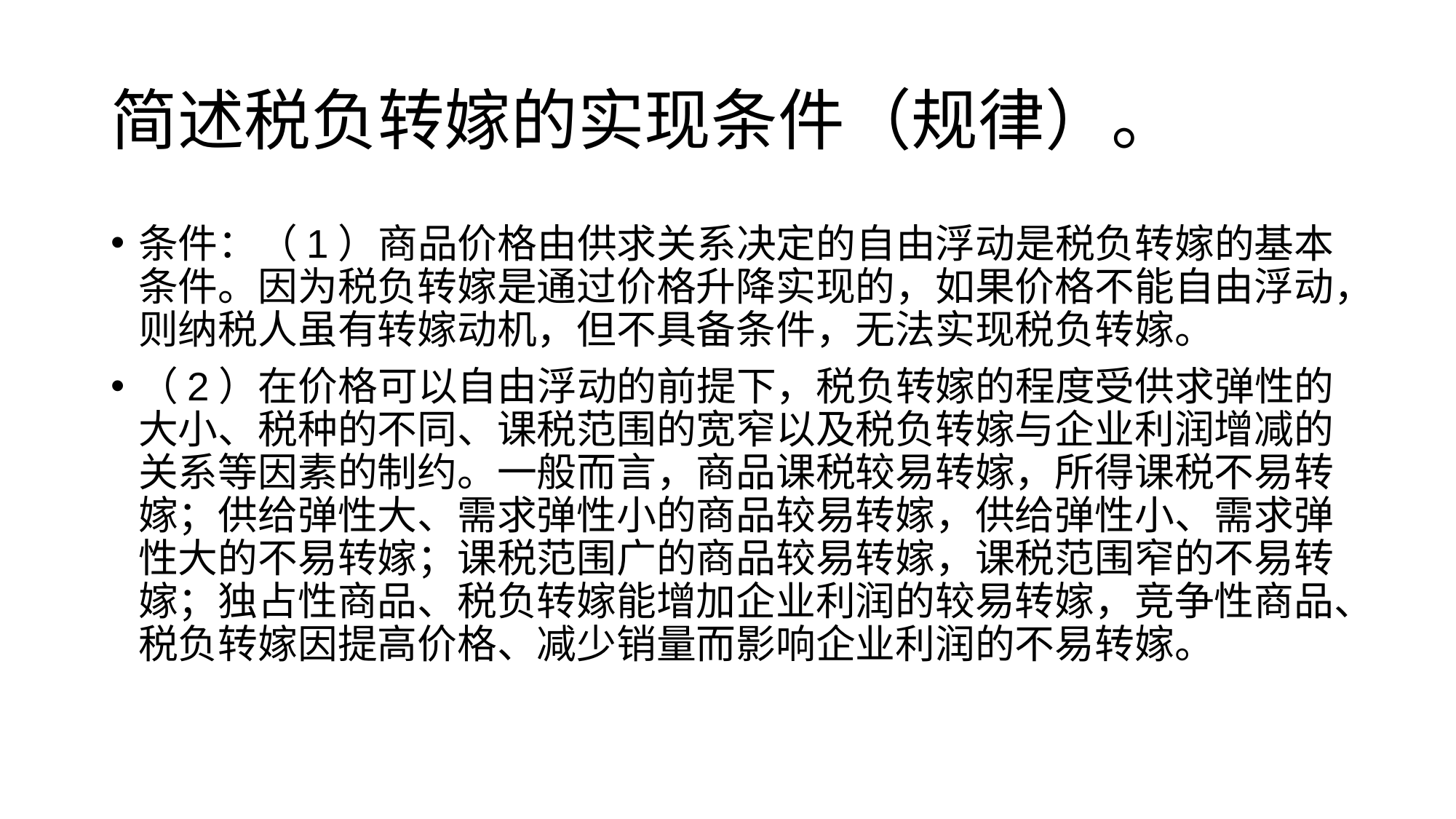

# 简述税负转嫁的实现条件（规律）。
条件：（1）商品价格由供求关系决定的自由浮动是税负转嫁的基本条件。因为税负转嫁是通过价格升降实现的，如果价格不能自由浮动，则纳税人虽有转嫁动机，但不具备条件，无法实现税负转嫁。
（2）在价格可以自由浮动的前提下，税负转嫁的程度受供求弹性的大小、税种的不同、课税范围的宽窄以及税负转嫁与企业利润增减的关系等因素的制约。一般而言，商品课税较易转嫁，所得课税不易转嫁；供给弹性大、需求弹性小的商品较易转嫁，供给弹性小、需求弹性大的不易转嫁；课税范围广的商品较易转嫁，课税范围窄的不易转嫁；独占性商品、税负转嫁能增加企业利润的较易转嫁，竞争性商品、税负转嫁因提高价格、减少销量而影响企业利润的不易转嫁。